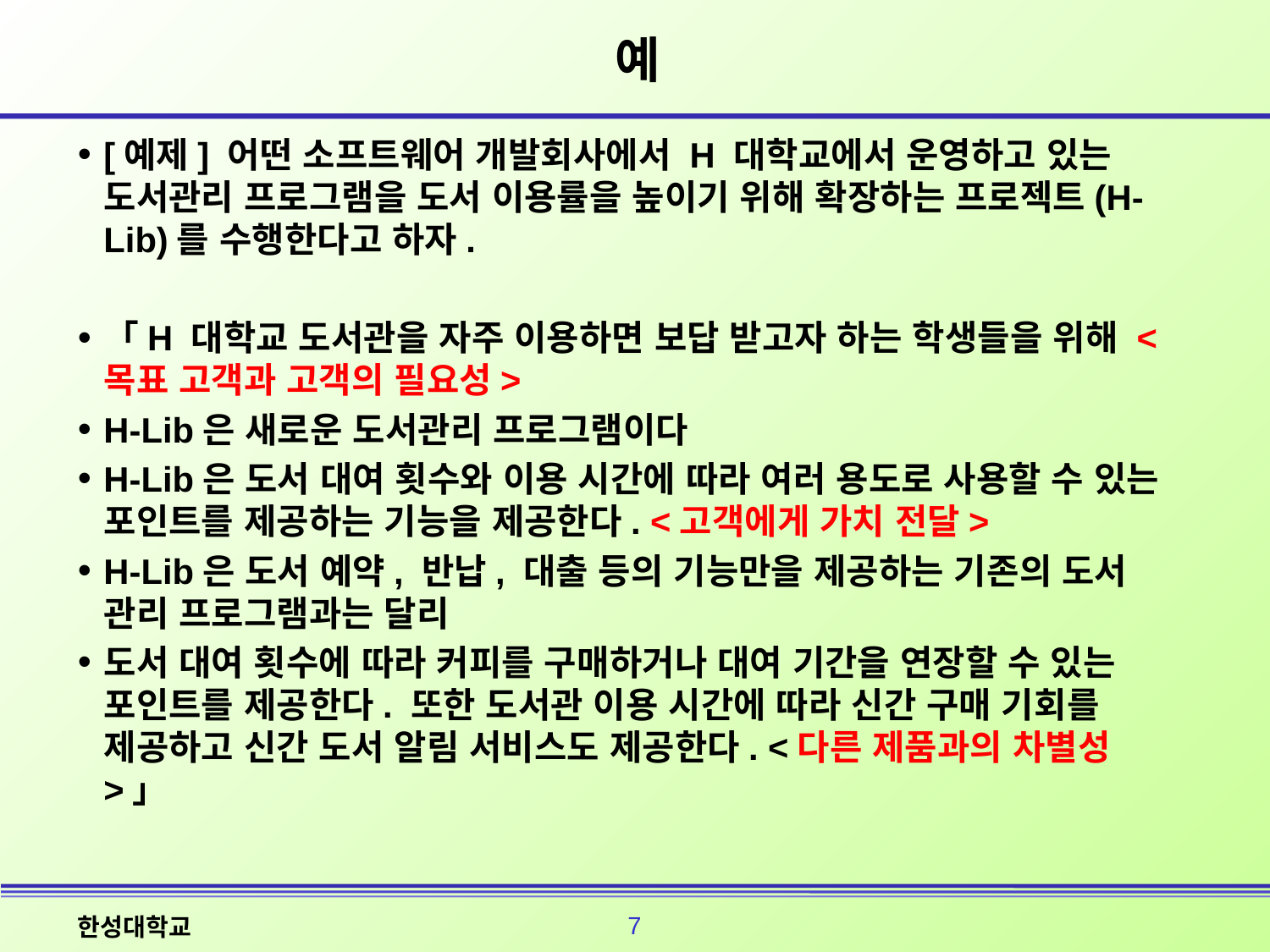

# 예
[예제] 어떤 소프트웨어 개발회사에서 H 대학교에서 운영하고 있는 도서관리 프로그램을 도서 이용률을 높이기 위해 확장하는 프로젝트(H-Lib)를 수행한다고 하자.

「H 대학교 도서관을 자주 이용하면 보답 받고자 하는 학생들을 위해 <목표 고객과 고객의 필요성>
H-Lib은 새로운 도서관리 프로그램이다
H-Lib은 도서 대여 횟수와 이용 시간에 따라 여러 용도로 사용할 수 있는 포인트를 제공하는 기능을 제공한다. <고객에게 가치 전달>
H-Lib은 도서 예약, 반납, 대출 등의 기능만을 제공하는 기존의 도서 관리 프로그램과는 달리
도서 대여 횟수에 따라 커피를 구매하거나 대여 기간을 연장할 수 있는 포인트를 제공한다. 또한 도서관 이용 시간에 따라 신간 구매 기회를 제공하고 신간 도서 알림 서비스도 제공한다. <다른 제품과의 차별성>」